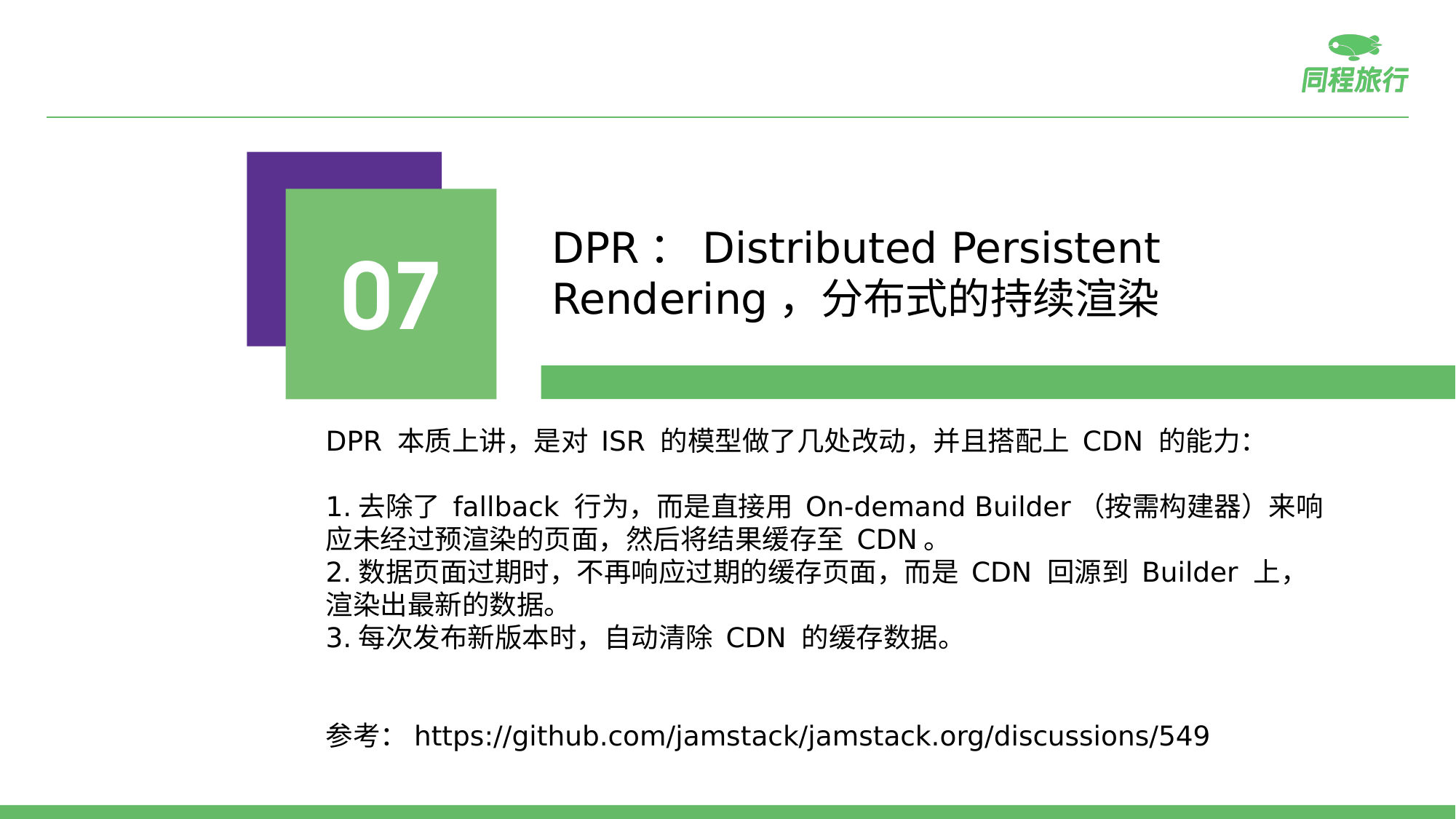

DPR：Distributed Persistent Rendering，分布式的持续渲染

07

DPR 本质上讲，是对 ISR 的模型做了几处改动，并且搭配上 CDN 的能力：

1.去除了 fallback 行为，而是直接用 On-demand Builder（按需构建器）来响应未经过预渲染的页面，然后将结果缓存至 CDN。
2.数据页面过期时，不再响应过期的缓存页面，而是 CDN 回源到 Builder 上，渲染出最新的数据。
3.每次发布新版本时，自动清除 CDN 的缓存数据。
参考：https://github.com/jamstack/jamstack.org/discussions/549